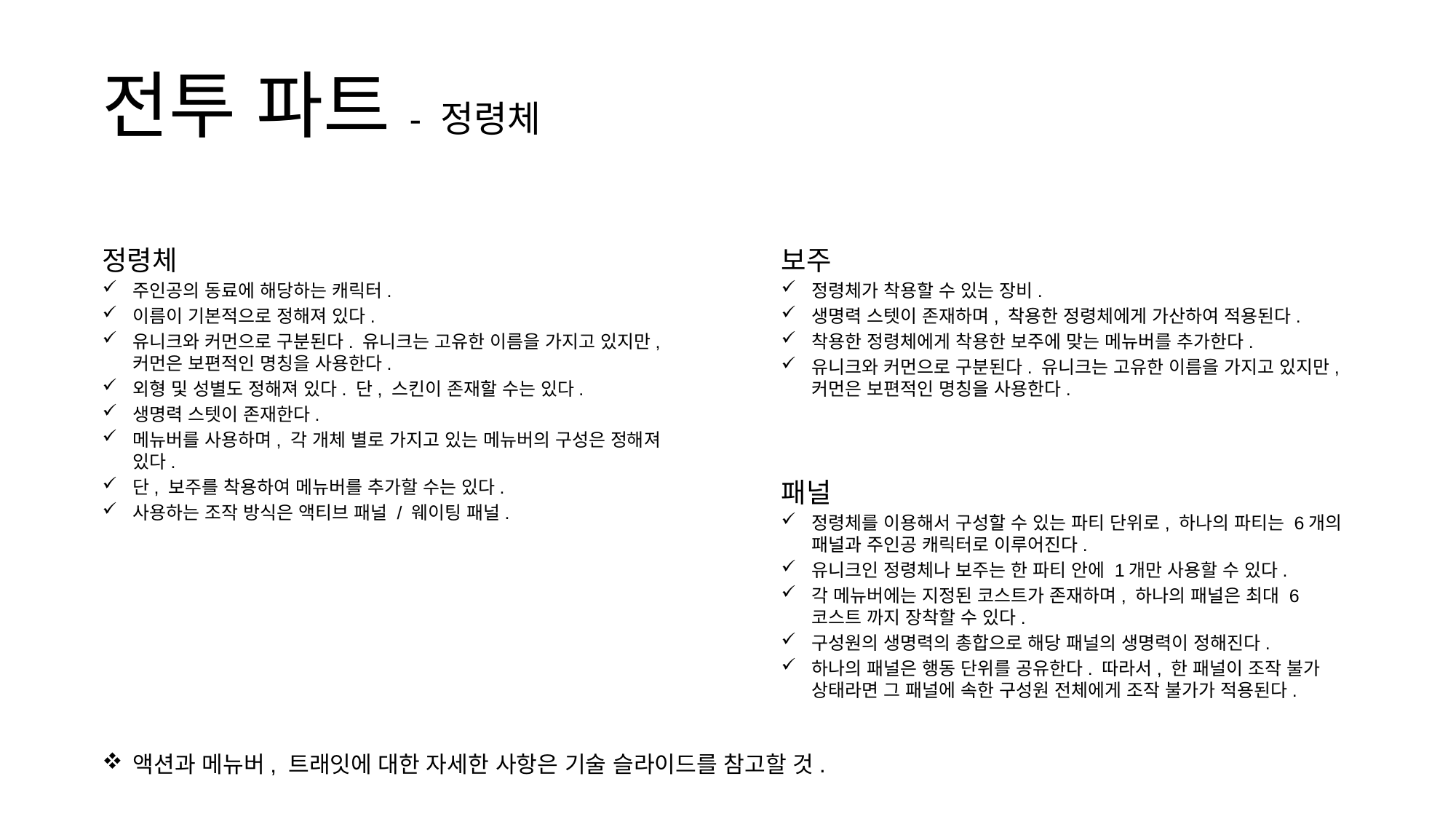

전투 파트 - 정령체
정령체

주인공의 동료에 해당하는 캐릭터.

이름이 기본적으로 정해져 있다.

유니크와 커먼으로 구분된다. 유니크는 고유한 이름을 가지고 있지만, 커먼은 보편적인 명칭을 사용한다.

외형 및 성별도 정해져 있다. 단, 스킨이 존재할 수는 있다.

생명력 스텟이 존재한다.

메뉴버를 사용하며, 각 개체 별로 가지고 있는 메뉴버의 구성은 정해져 있다.

단, 보주를 착용하여 메뉴버를 추가할 수는 있다.

사용하는 조작 방식은 액티브 패널 / 웨이팅 패널.
보주

정령체가 착용할 수 있는 장비.

생명력 스텟이 존재하며, 착용한 정령체에게 가산하여 적용된다.

착용한 정령체에게 착용한 보주에 맞는 메뉴버를 추가한다.

유니크와 커먼으로 구분된다. 유니크는 고유한 이름을 가지고 있지만, 커먼은 보편적인 명칭을 사용한다.
패널

정령체를 이용해서 구성할 수 있는 파티 단위로, 하나의 파티는 6개의 패널과 주인공 캐릭터로 이루어진다.

유니크인 정령체나 보주는 한 파티 안에 1개만 사용할 수 있다.

각 메뉴버에는 지정된 코스트가 존재하며, 하나의 패널은 최대 6 코스트 까지 장착할 수 있다.

구성원의 생명력의 총합으로 해당 패널의 생명력이 정해진다.

하나의 패널은 행동 단위를 공유한다. 따라서, 한 패널이 조작 불가 상태라면 그 패널에 속한 구성원 전체에게 조작 불가가 적용된다.
액션과 메뉴버, 트래잇에 대한 자세한 사항은 기술 슬라이드를 참고할 것.